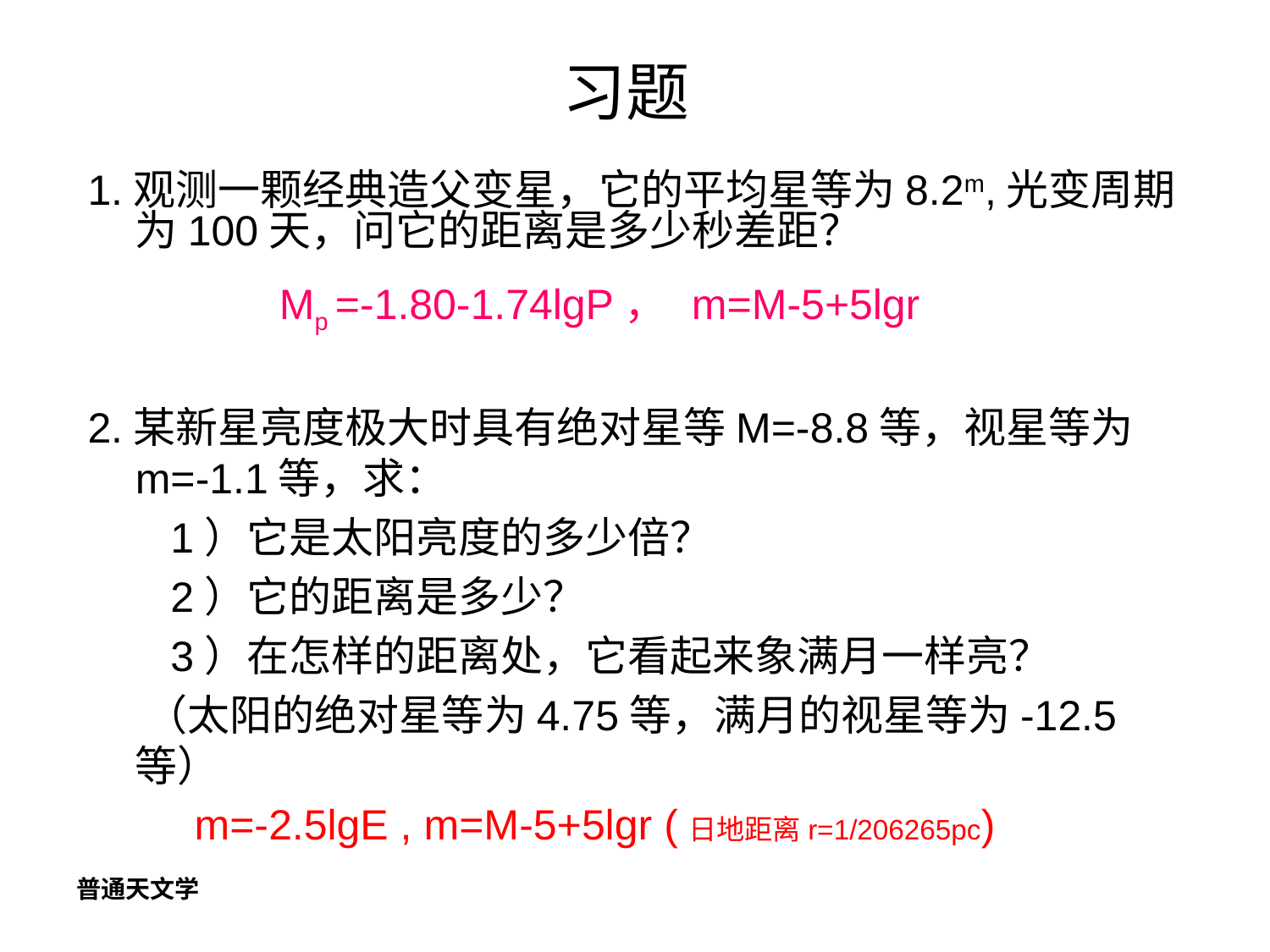

# 习题
1.观测一颗经典造父变星，它的平均星等为8.2m,光变周期为100天，问它的距离是多少秒差距？
                   Mp =-1.80-1.74lgP，  m=M-5+5lgr

2.某新星亮度极大时具有绝对星等M=-8.8等，视星等为m=-1.1等，求：
       1）它是太阳亮度的多少倍？
       2）它的距离是多少？
       3）在怎样的距离处，它看起来象满月一样亮？
     （太阳的绝对星等为4.75等，满月的视星等为-12.5等）
         m=-2.5lgE , m=M-5+5lgr (日地距离r=1/206265pc)

普通天文学